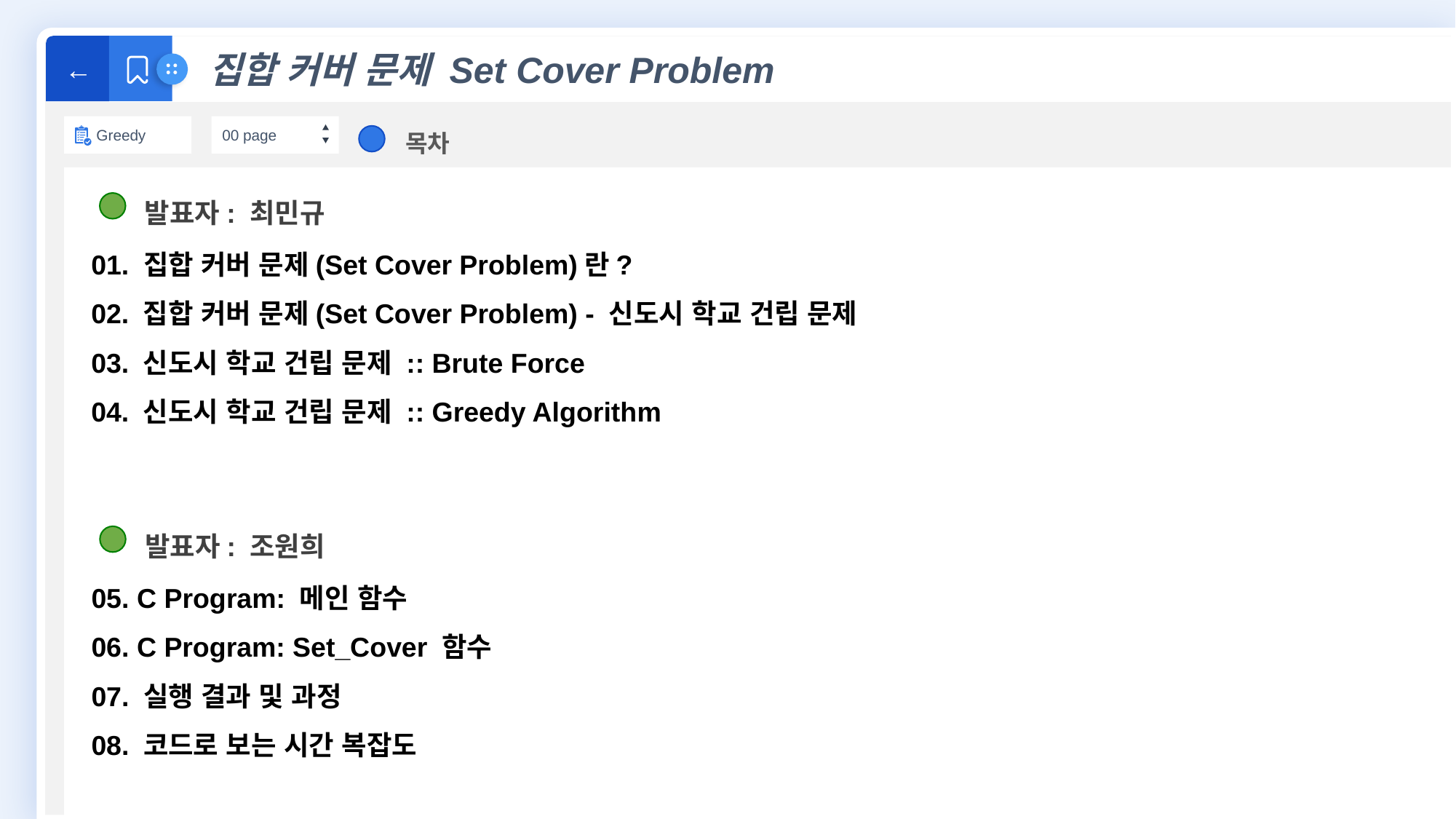

←

집합 커버 문제 Set Cover Problem
Greedy
00 page

목차

발표자: 최민규

01. 집합 커버 문제(Set Cover Problem)란?
02. 집합 커버 문제(Set Cover Problem) - 신도시 학교 건립 문제
03. 신도시 학교 건립 문제 :: Brute Force
04. 신도시 학교 건립 문제 :: Greedy Algorithm
발표자: 조원희

05. C Program: 메인 함수
06. C Program: Set_Cover 함수
07. 실행 결과 및 과정
08. 코드로 보는 시간 복잡도